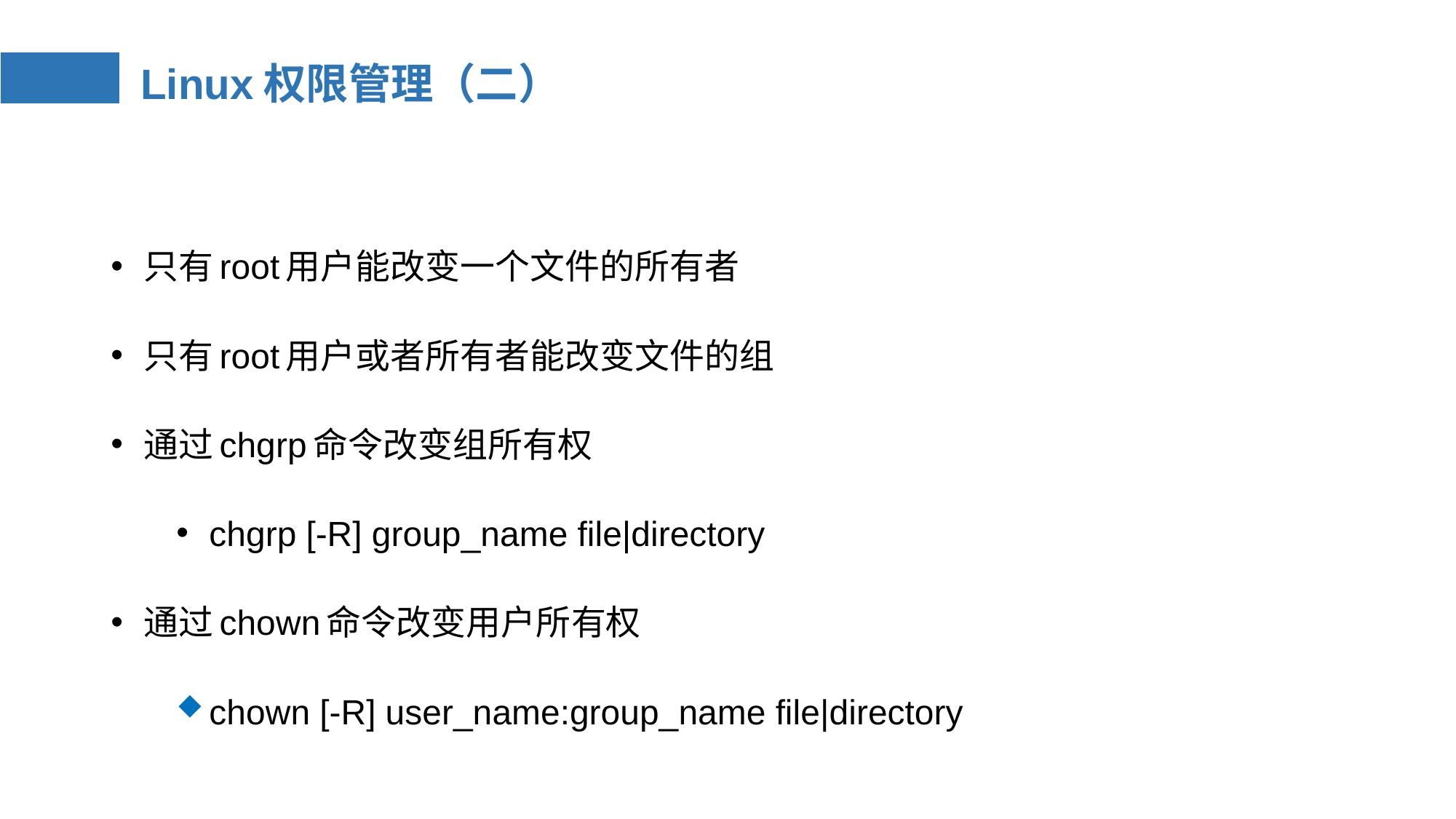

# Linux权限管理（二）
只有root用户能改变一个文件的所有者
只有root用户或者所有者能改变文件的组
通过chgrp命令改变组所有权
chgrp [-R] group_name file|directory
通过chown命令改变用户所有权
chown [-R] user_name:group_name file|directory